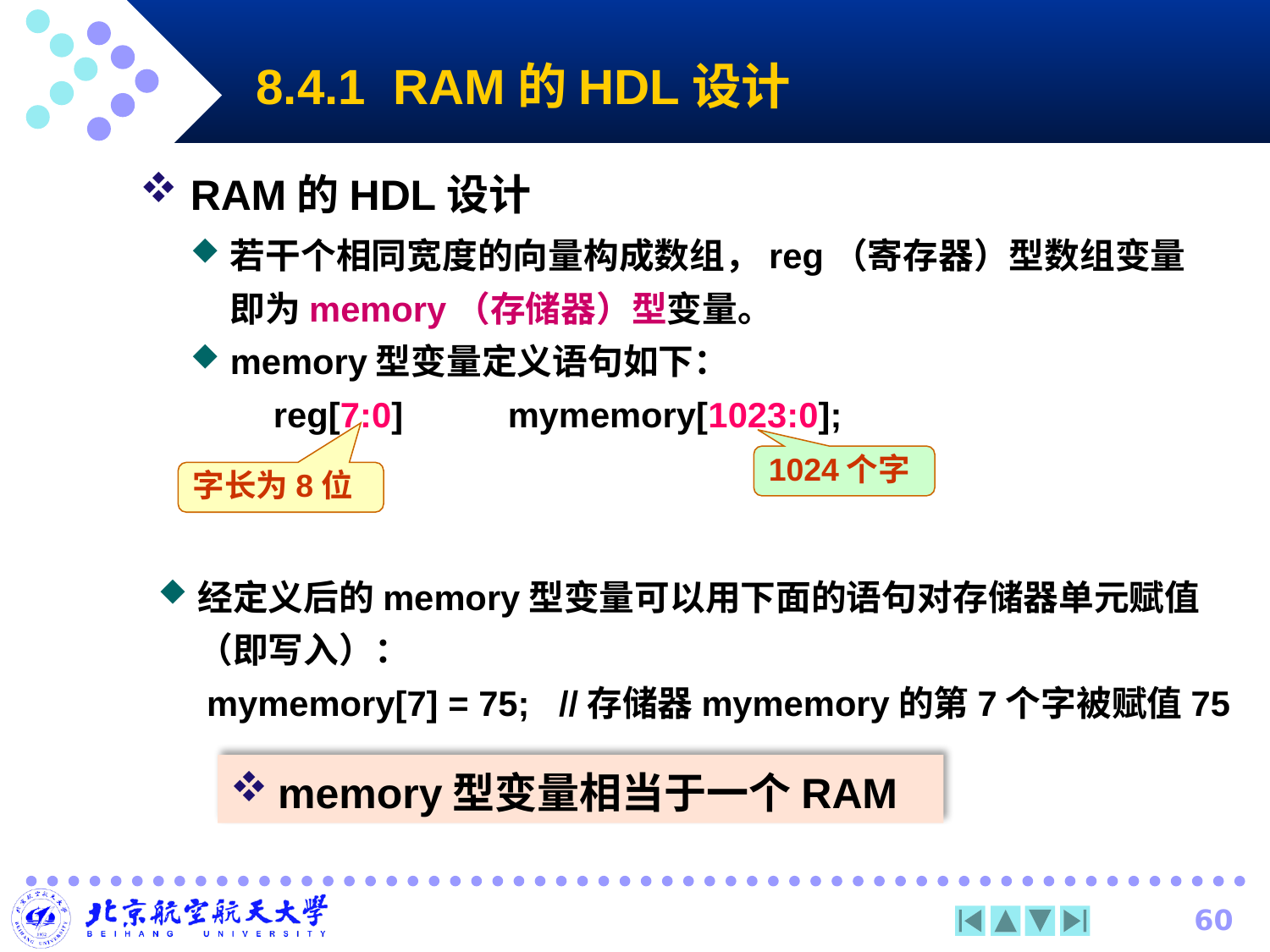

# 8.4.1  RAM的HDL设计
RAM的HDL设计
若干个相同宽度的向量构成数组，reg（寄存器）型数组变量即为memory（存储器）型变量。
memory型变量定义语句如下：
	  reg[7:0]	mymemory[1023:0];
1024个字
字长为8位
经定义后的memory型变量可以用下面的语句对存储器单元赋值（即写入）：
     mymemory[7] = 75;   //存储器mymemory的第7个字被赋值75
memory型变量相当于一个RAM
60